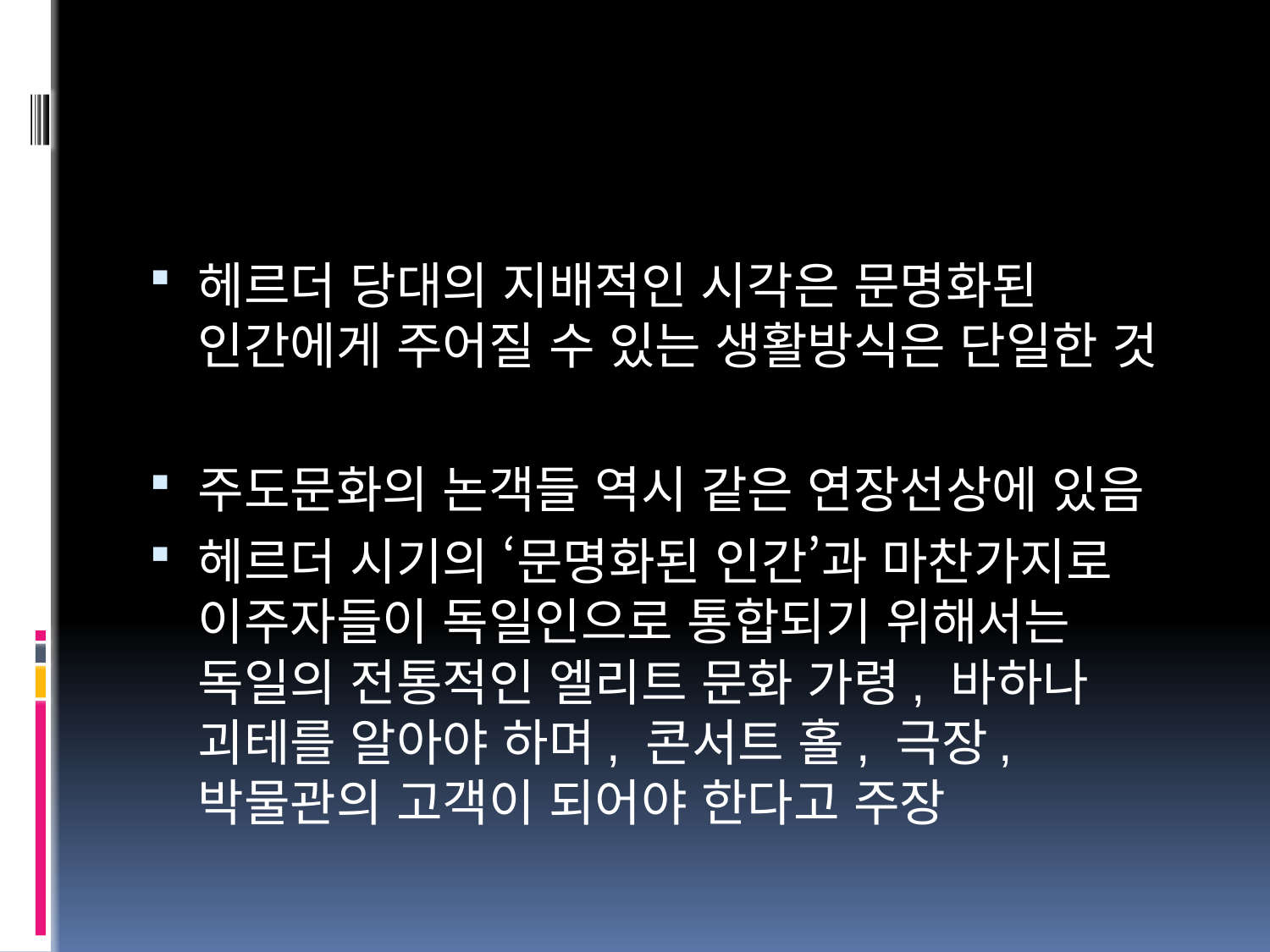

#
헤르더 당대의 지배적인 시각은 문명화된 인간에게 주어질 수 있는 생활방식은 단일한 것

주도문화의 논객들 역시 같은 연장선상에 있음
헤르더 시기의 ‘문명화된 인간’과 마찬가지로 이주자들이 독일인으로 통합되기 위해서는 독일의 전통적인 엘리트 문화 가령, 바하나 괴테를 알아야 하며, 콘서트 홀, 극장, 박물관의 고객이 되어야 한다고 주장